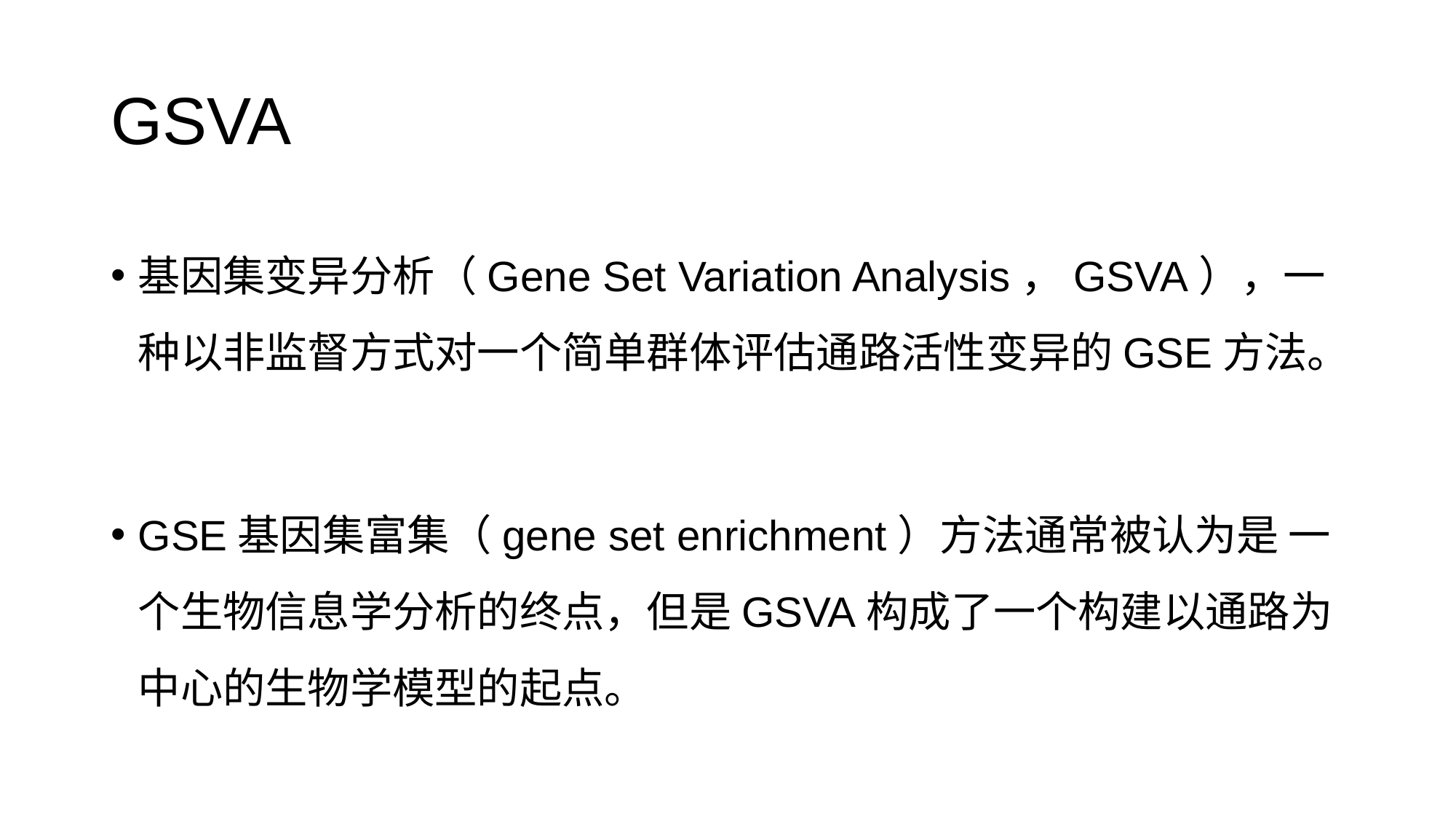

# GSVA
基因集变异分析（Gene Set Variation Analysis，GSVA），一种以非监督方式对一个简单群体评估通路活性变异的GSE方法。

GSE基因集富集（gene set enrichment）方法通常被认为是 一个生物信息学分析的终点，但是GSVA构成了一个构建以通路为中心的生物学模型的起点。